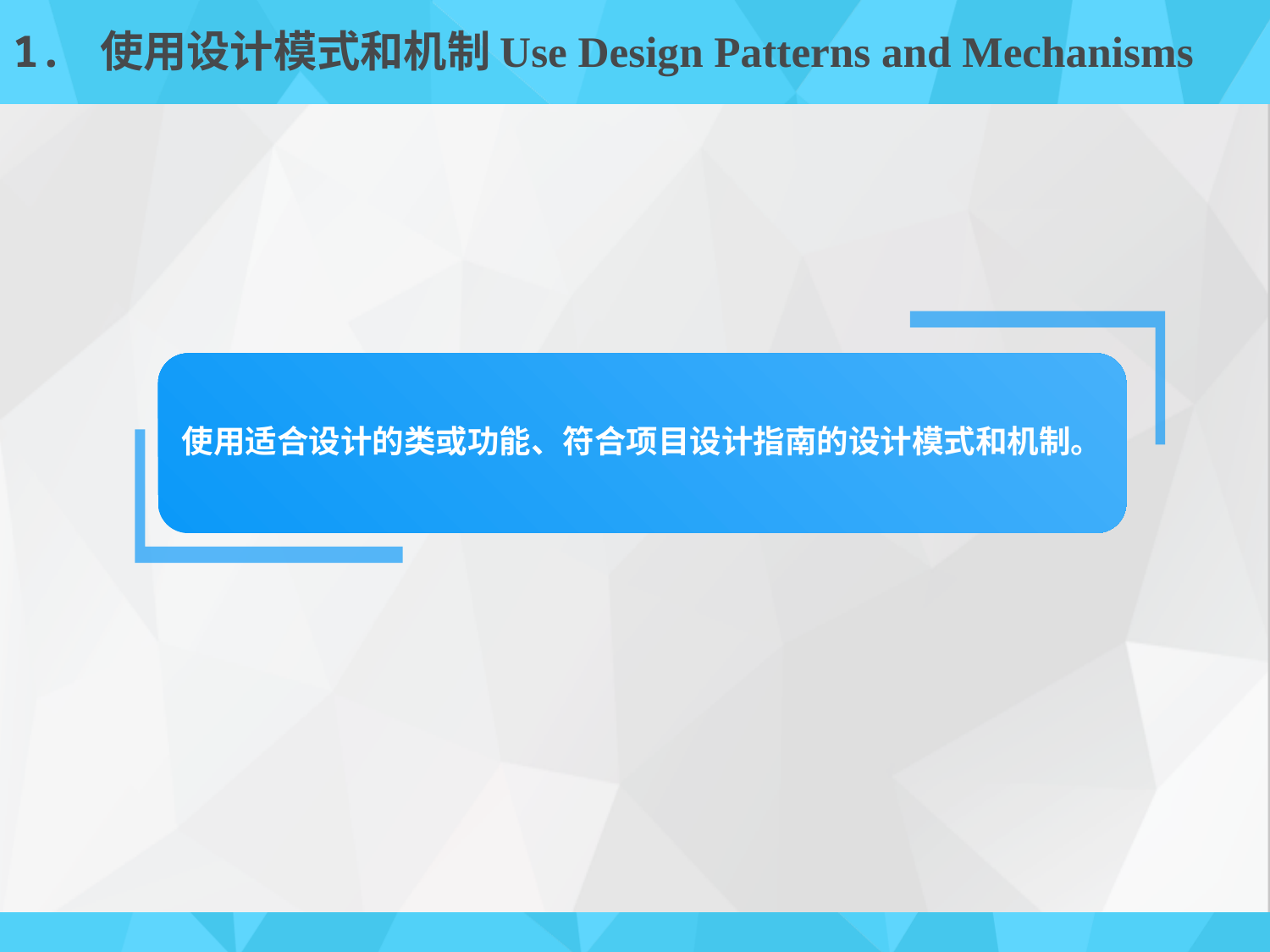

# 1. 使用设计模式和机制Use Design Patterns and Mechanisms

使用适合设计的类或功能、符合项目设计指南的设计模式和机制。